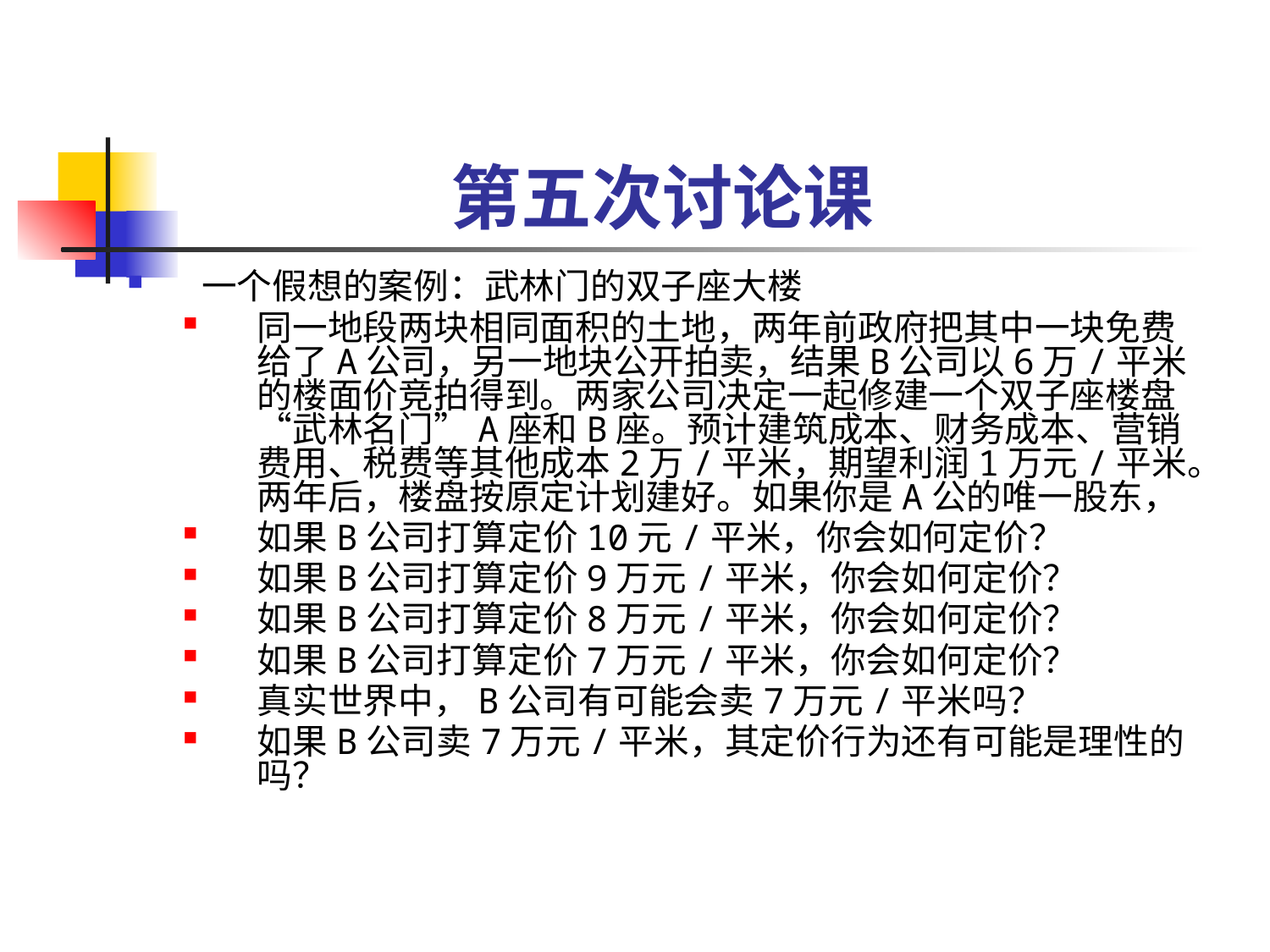

# 第五次讨论课
一个假想的案例：武林门的双子座大楼
同一地段两块相同面积的土地，两年前政府把其中一块免费给了A公司，另一地块公开拍卖，结果B公司以6万/平米的楼面价竞拍得到。两家公司决定一起修建一个双子座楼盘“武林名门”A座和B座。预计建筑成本、财务成本、营销费用、税费等其他成本2万/平米，期望利润1万元/平米。两年后，楼盘按原定计划建好。如果你是A公的唯一股东，
如果B公司打算定价10元/平米，你会如何定价？
如果B公司打算定价9万元/平米，你会如何定价？
如果B公司打算定价8万元/平米，你会如何定价？
如果B公司打算定价7万元/平米，你会如何定价？
真实世界中，B公司有可能会卖7万元/平米吗？
如果B公司卖7万元/平米，其定价行为还有可能是理性的吗？